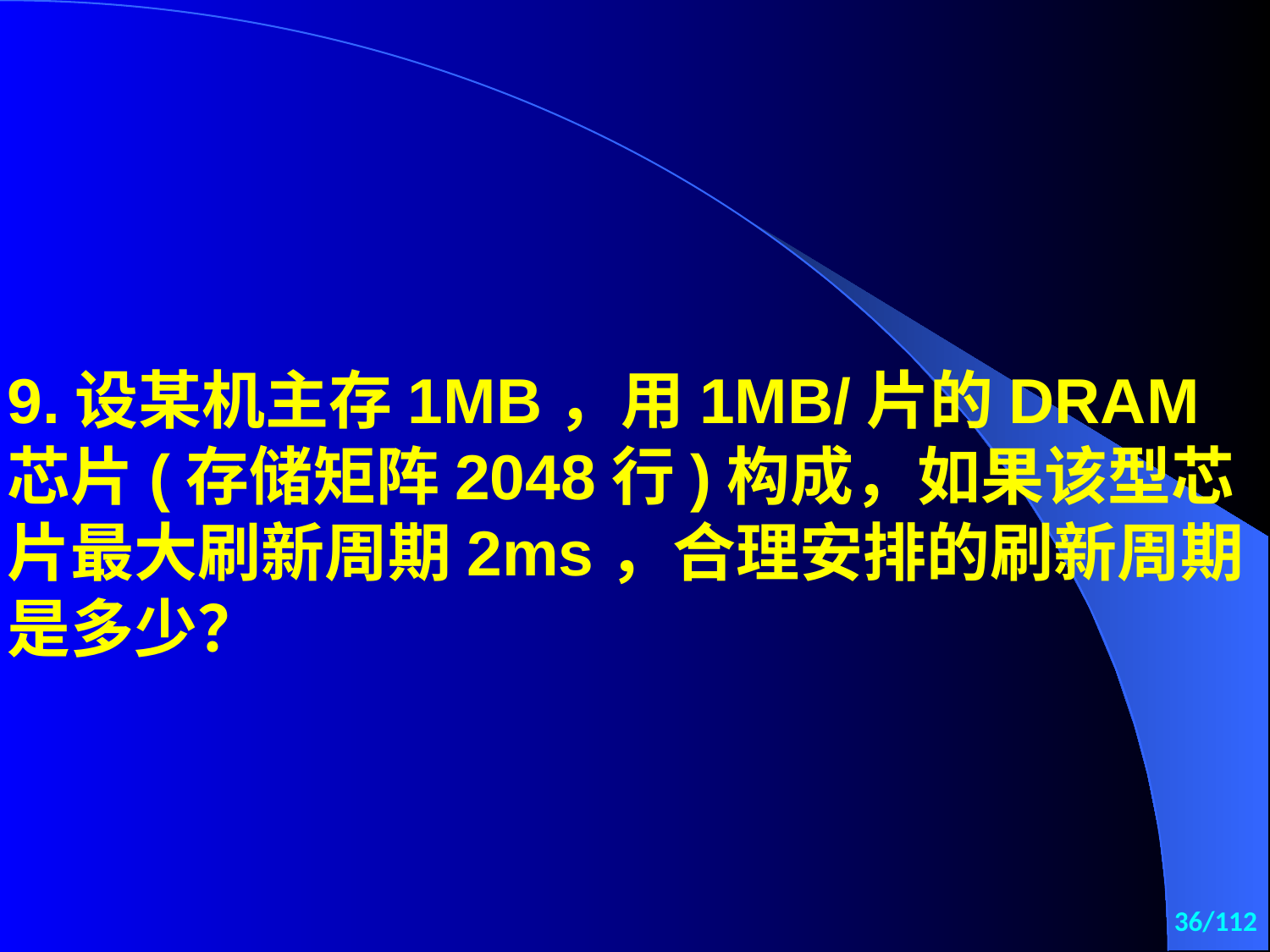

9.设某机主存1MB，用1MB/片的DRAM芯片(存储矩阵2048行)构成，如果该型芯片最大刷新周期2ms，合理安排的刷新周期是多少？
36/112